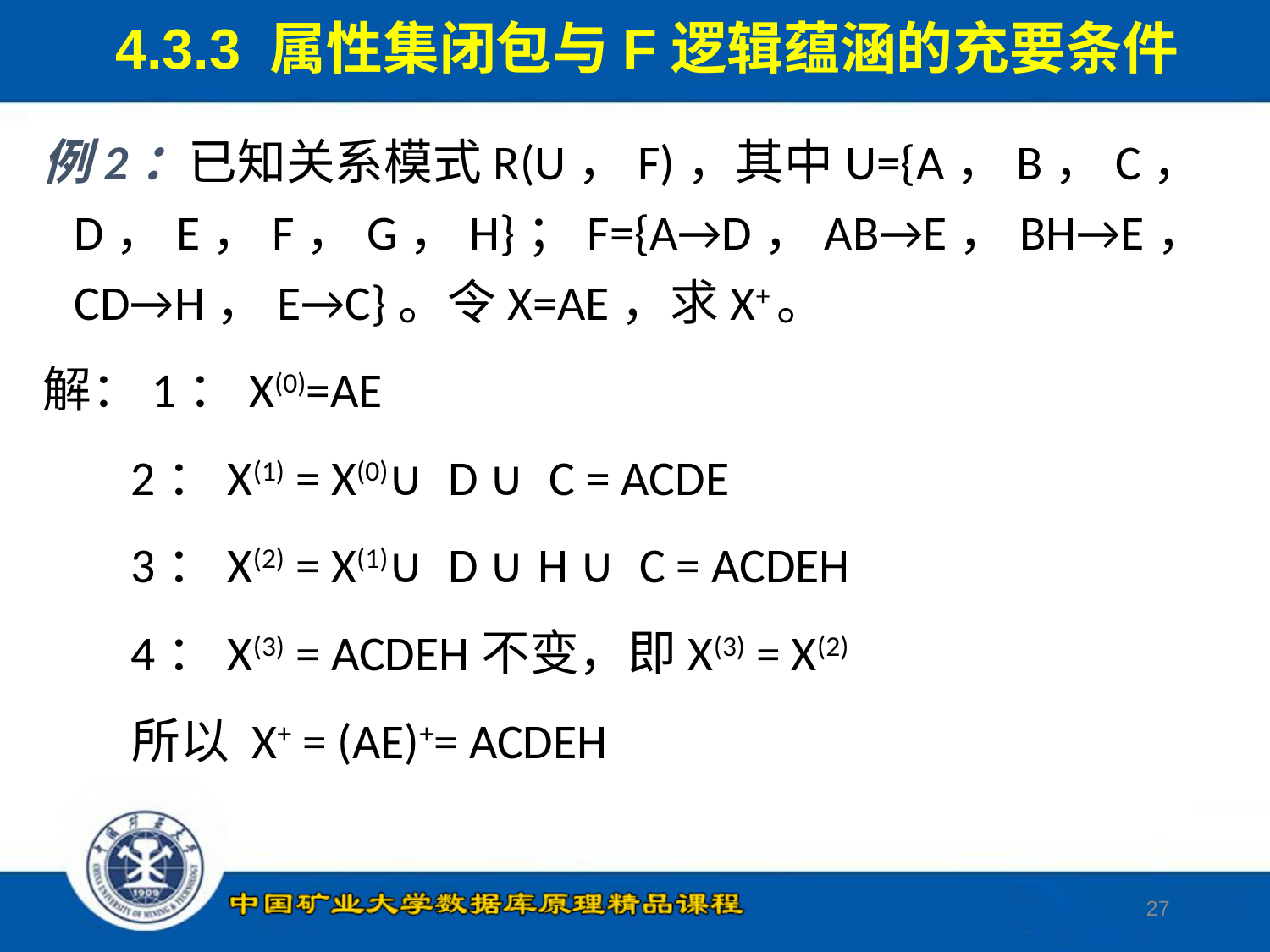

4.3.3 属性集闭包与F逻辑蕴涵的充要条件
例2：已知关系模式R(U，F)，其中U={A，B，C，D，E，F，G，H}；F={A→D，AB→E，BH→E，CD→H，E→C}。令X=AE，求X+。
解：1：X(0)=AE
        2：X(1) = X(0)∪ D ∪ C = ACDE
        3：X(2) = X(1)∪ D ∪H ∪ C = ACDEH
        4：X(3) = ACDEH不变，即X(3) = X(2)
       所以 X+ = (AE)+= ACDEH
27